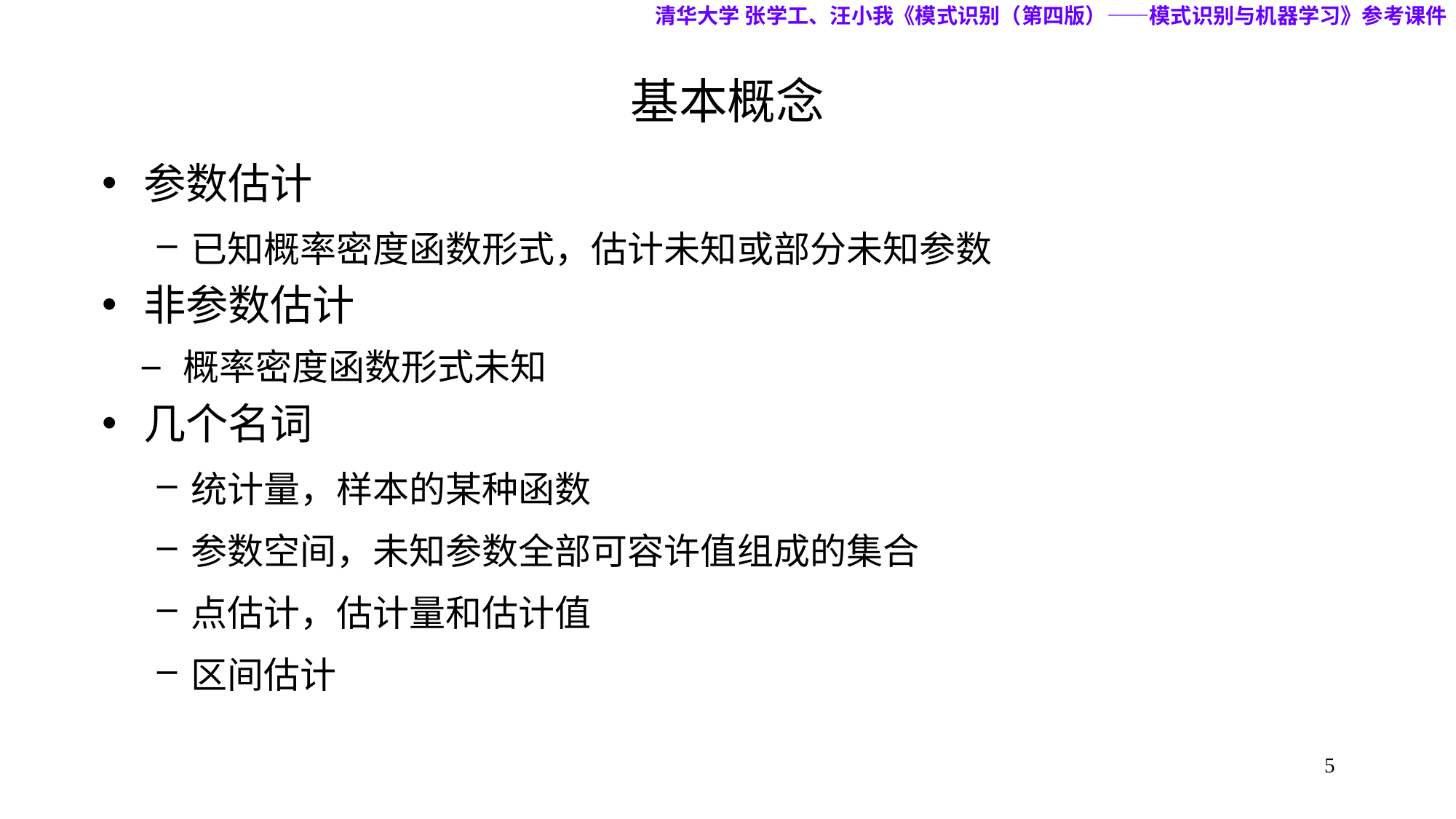

清华大学 张学工、汪小我《模式识别（第四版）——模式识别与机器学习》参考课件
# 基本概念
参数估计
已知概率密度函数形式，估计未知或部分未知参数
非参数估计
    – 概率密度函数形式未知
几个名词
统计量，样本的某种函数
参数空间，未知参数全部可容许值组成的集合
点估计，估计量和估计值
区间估计

5